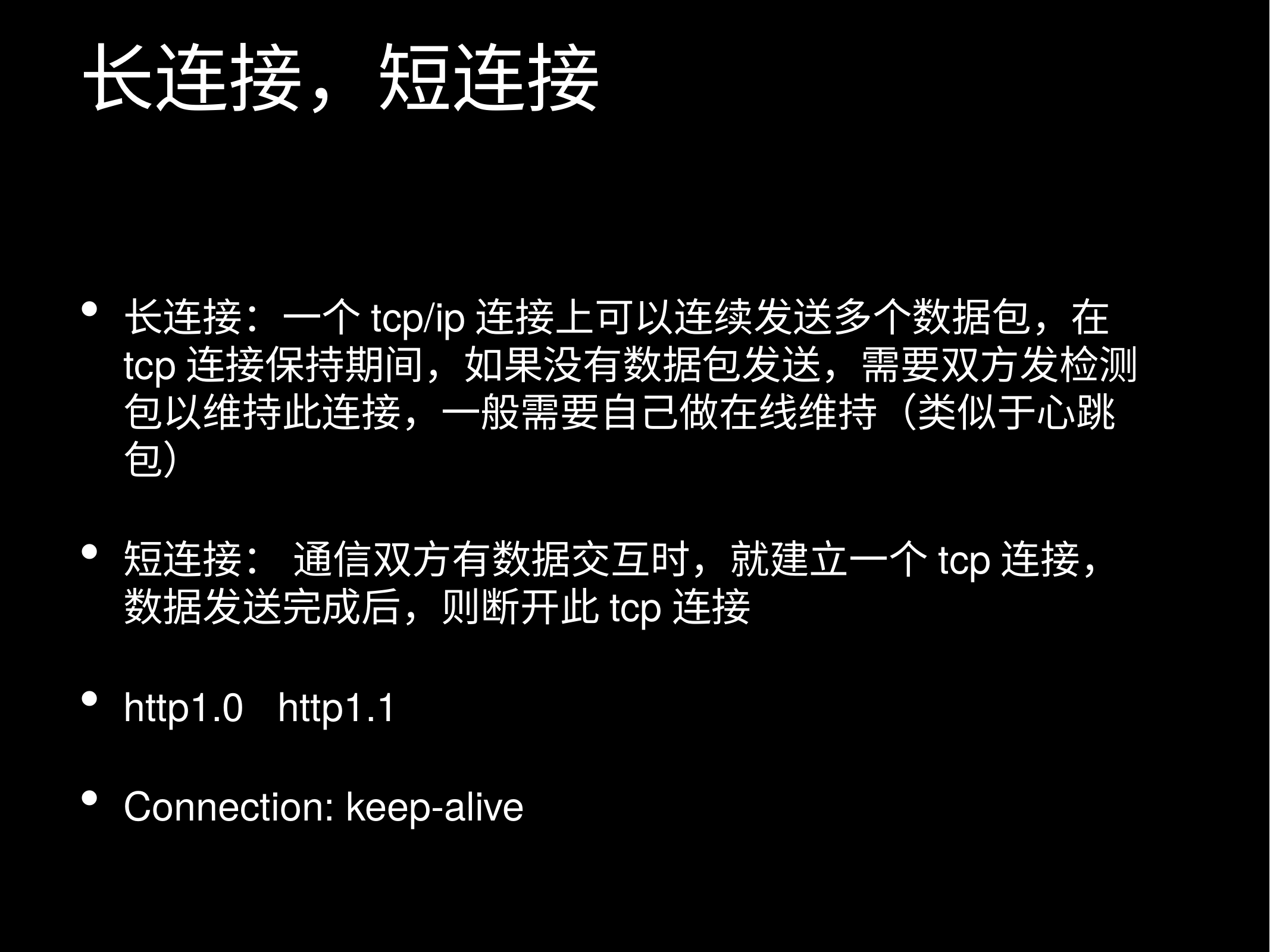

# 长连接，短连接
长连接：一个tcp/ip连接上可以连续发送多个数据包，在tcp连接保持期间，如果没有数据包发送，需要双方发检测包以维持此连接，一般需要自己做在线维持（类似于心跳包）
短连接： 通信双方有数据交互时，就建立一个tcp连接，数据发送完成后，则断开此tcp连接
http1.0   http1.1
Connection: keep-alive